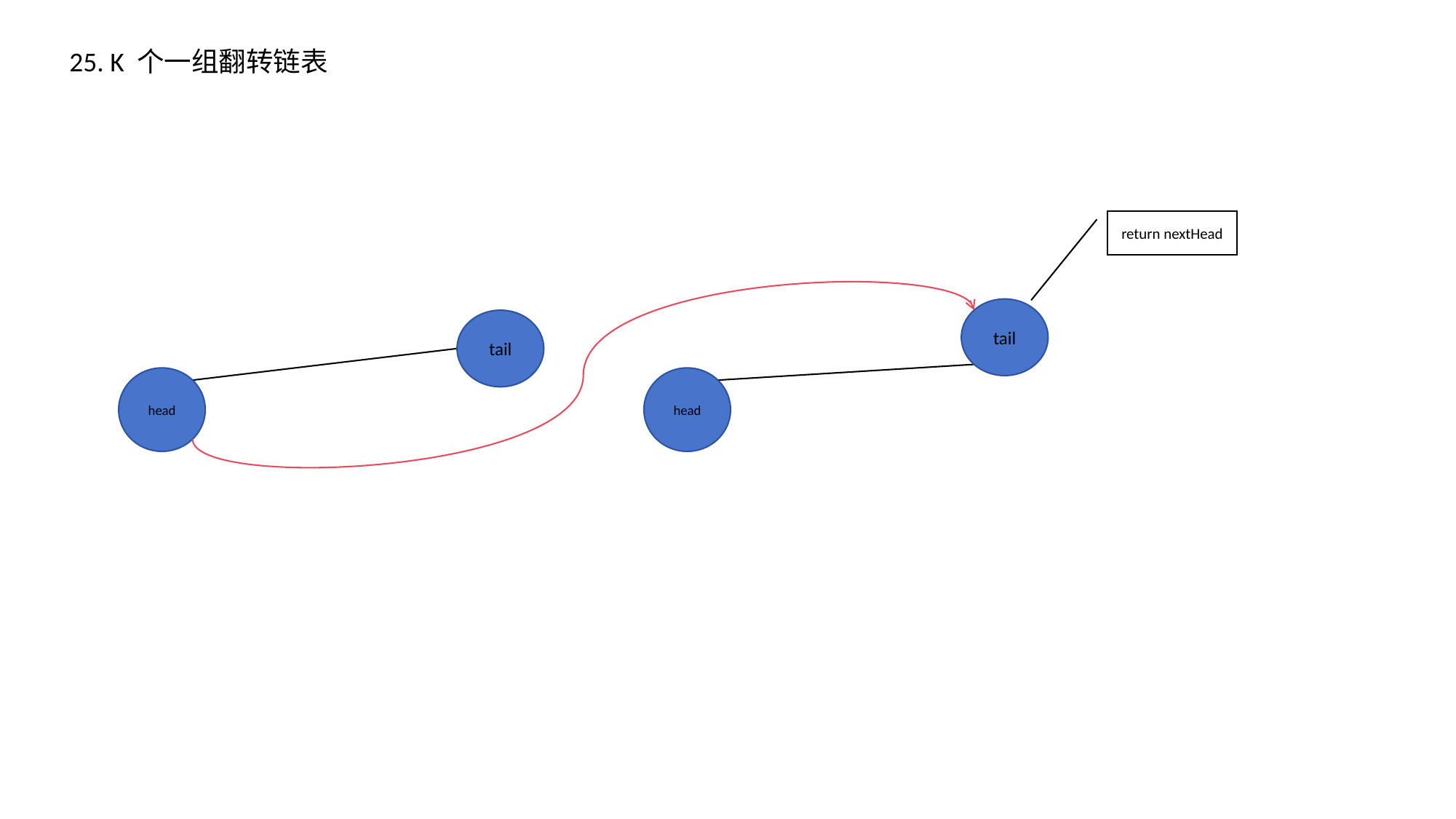

25. K 个一组翻转链表
return nextHead
tail
tail
head
head